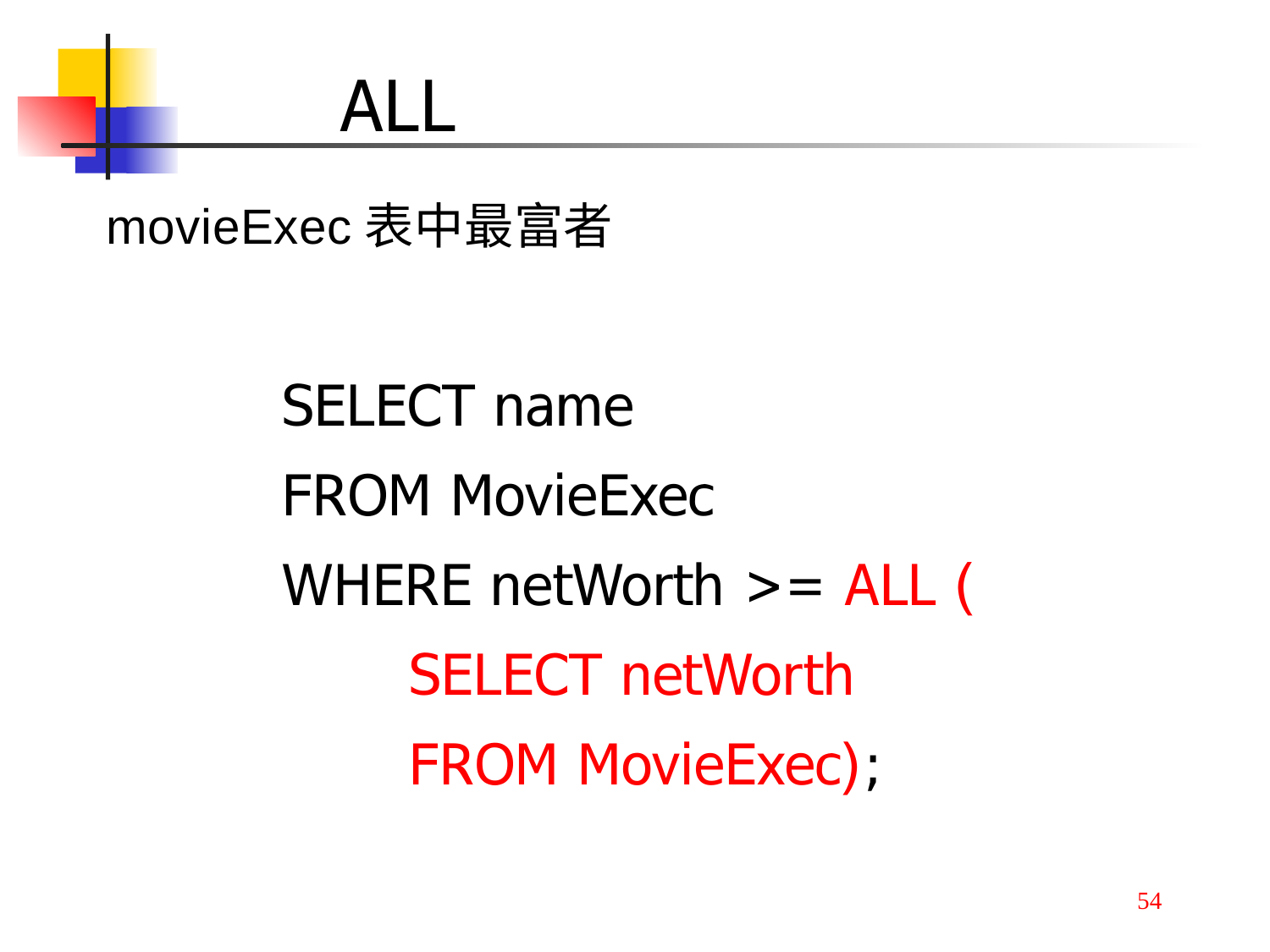

# ALL
 movieExec表中最富者

		SELECT name
		FROM MovieExec
		WHERE netWorth >= ALL (
			SELECT netWorth
			FROM MovieExec);
54